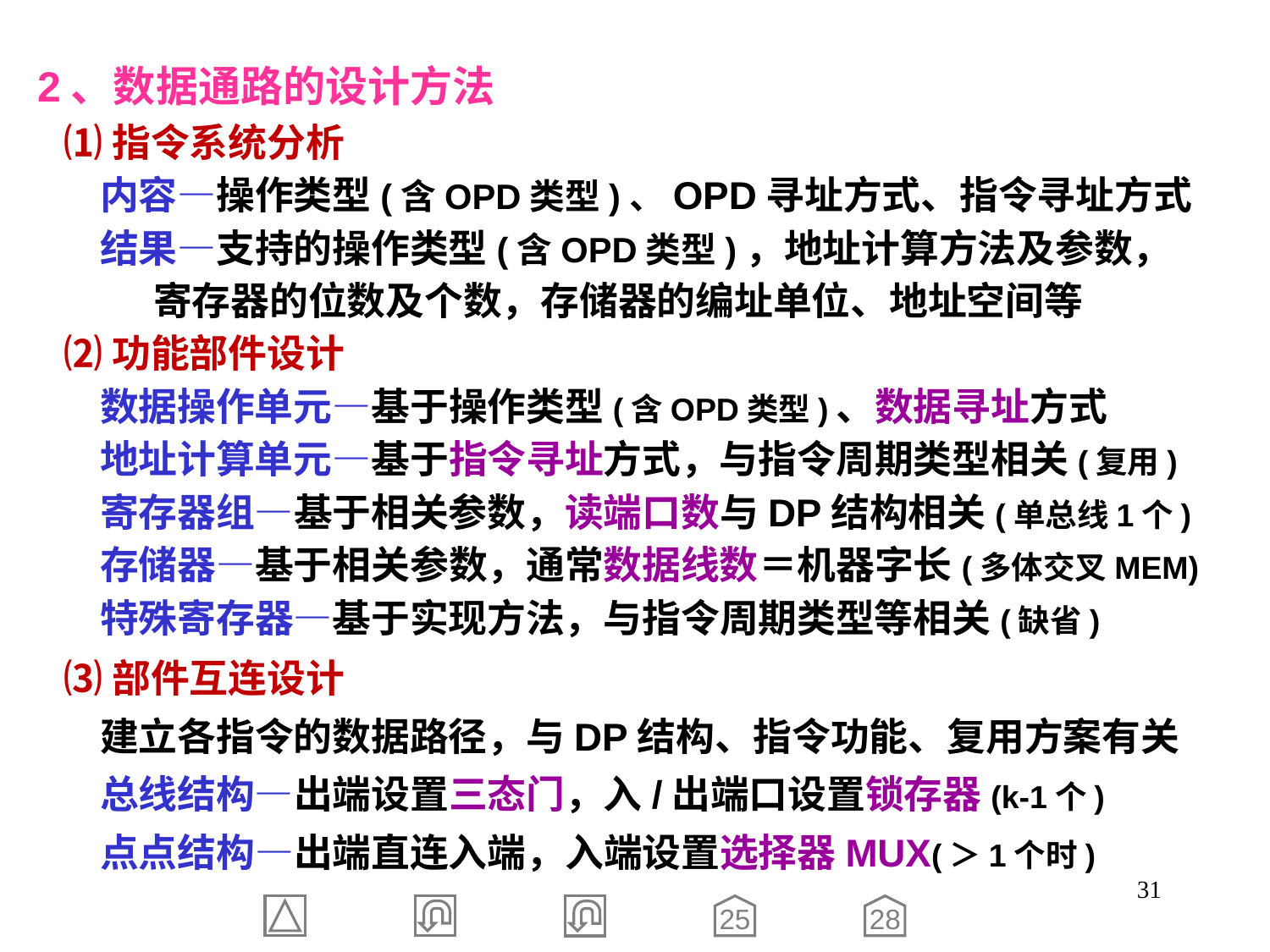

2、数据通路的设计方法
   ⑴指令系统分析
      内容—操作类型(含OPD类型)、OPD寻址方式、指令寻址方式
      结果—支持的操作类型(含OPD类型)，地址计算方法及参数，
            寄存器的位数及个数，存储器的编址单位、地址空间等
   ⑵功能部件设计
      数据操作单元—基于操作类型(含OPD类型)、数据寻址方式
      地址计算单元—基于指令寻址方式，与指令周期类型相关(复用)
      寄存器组—基于相关参数，读端口数与DP结构相关(单总线1个)
      存储器—基于相关参数，通常数据线数＝机器字长(多体交叉MEM)
      特殊寄存器—基于实现方法，与指令周期类型等相关(缺省)
   ⑶部件互连设计
      建立各指令的数据路径，与DP结构、指令功能、复用方案有关
      总线结构—出端设置三态门，入/出端口设置锁存器(k-1个)
      点点结构—出端直连入端，入端设置选择器MUX(＞1个时)
31

25
28